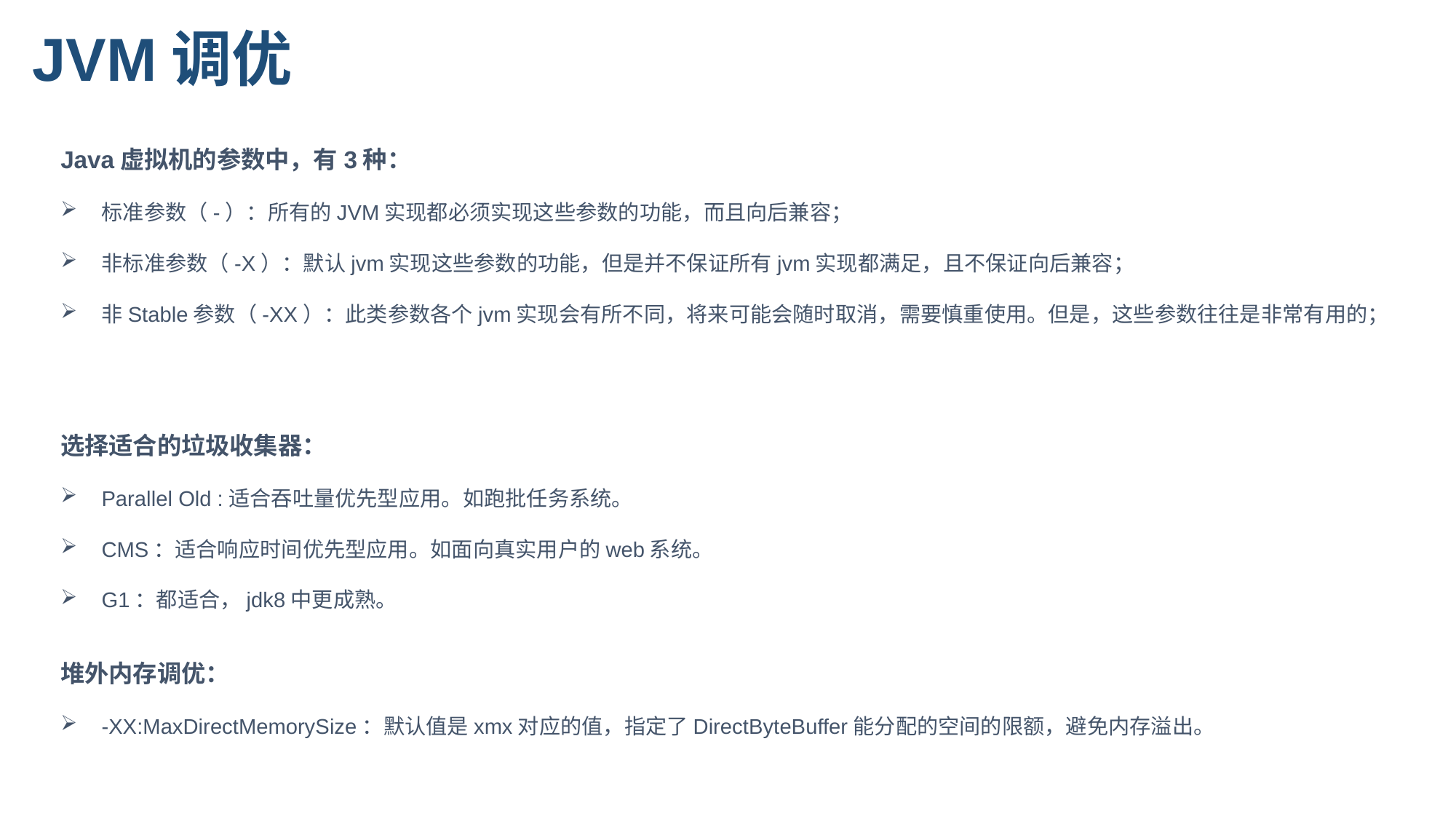

# JVM调优
Java虚拟机的参数中，有3种：
标准参数（-）：所有的JVM实现都必须实现这些参数的功能，而且向后兼容；
非标准参数（-X）：默认jvm实现这些参数的功能，但是并不保证所有jvm实现都满足，且不保证向后兼容；
非Stable参数（-XX）：此类参数各个jvm实现会有所不同，将来可能会随时取消，需要慎重使用。但是，这些参数往往是非常有用的；
选择适合的垃圾收集器：
Parallel Old :适合吞吐量优先型应用。如跑批任务系统。
CMS：适合响应时间优先型应用。如面向真实用户的web系统。
G1：都适合，jdk8中更成熟。

堆外内存调优：
-XX:MaxDirectMemorySize：默认值是xmx对应的值，指定了DirectByteBuffer能分配的空间的限额，避免内存溢出。